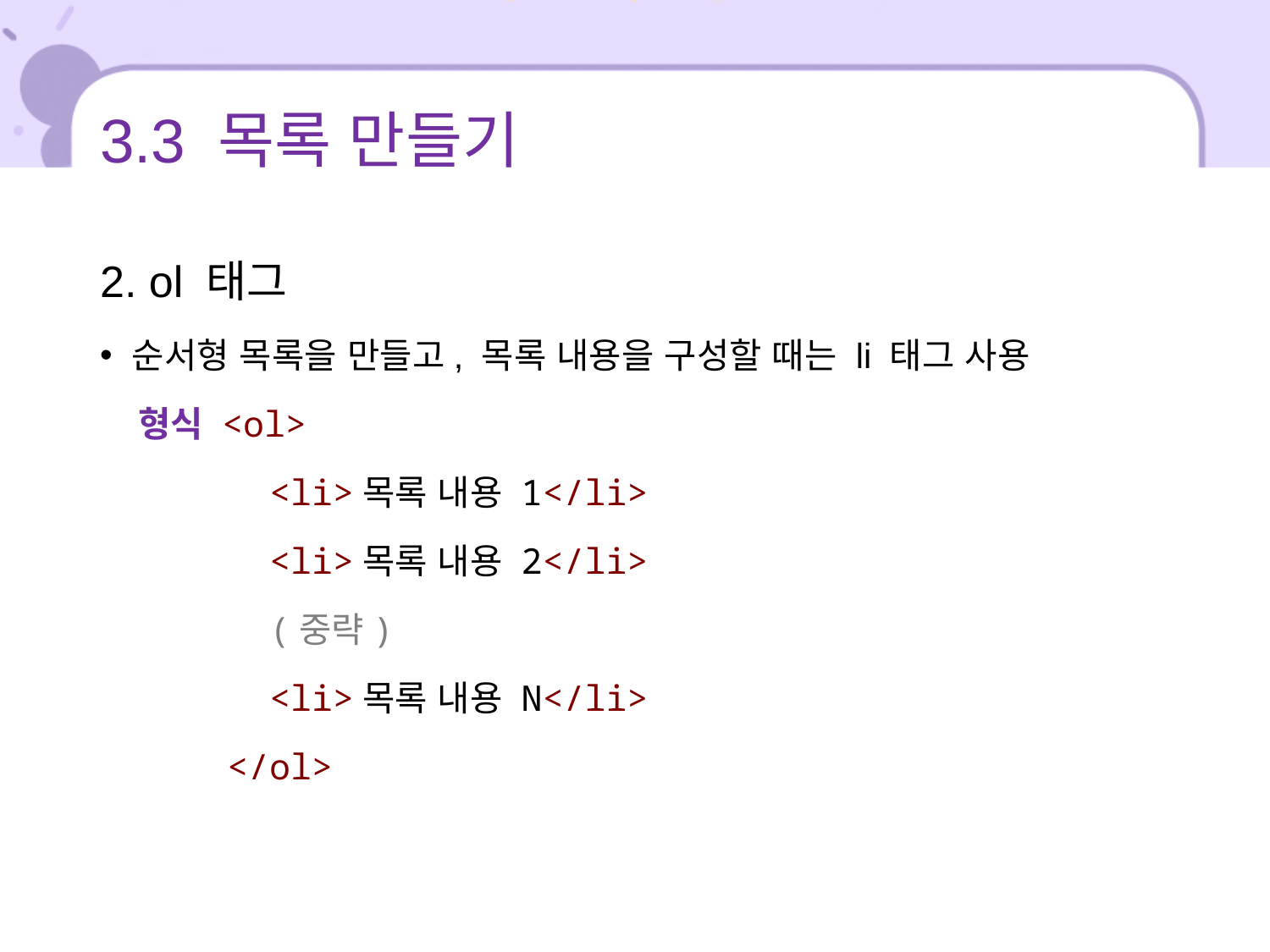

# 3.3 목록 만들기
2. ol 태그
순서형 목록을 만들고, 목록 내용을 구성할 때는 li 태그 사용
   형식 <ol>
        <li>목록 내용 1</li>
        <li>목록 내용 2</li>
        (중략)
        <li>목록 내용 N</li>
      </ol>